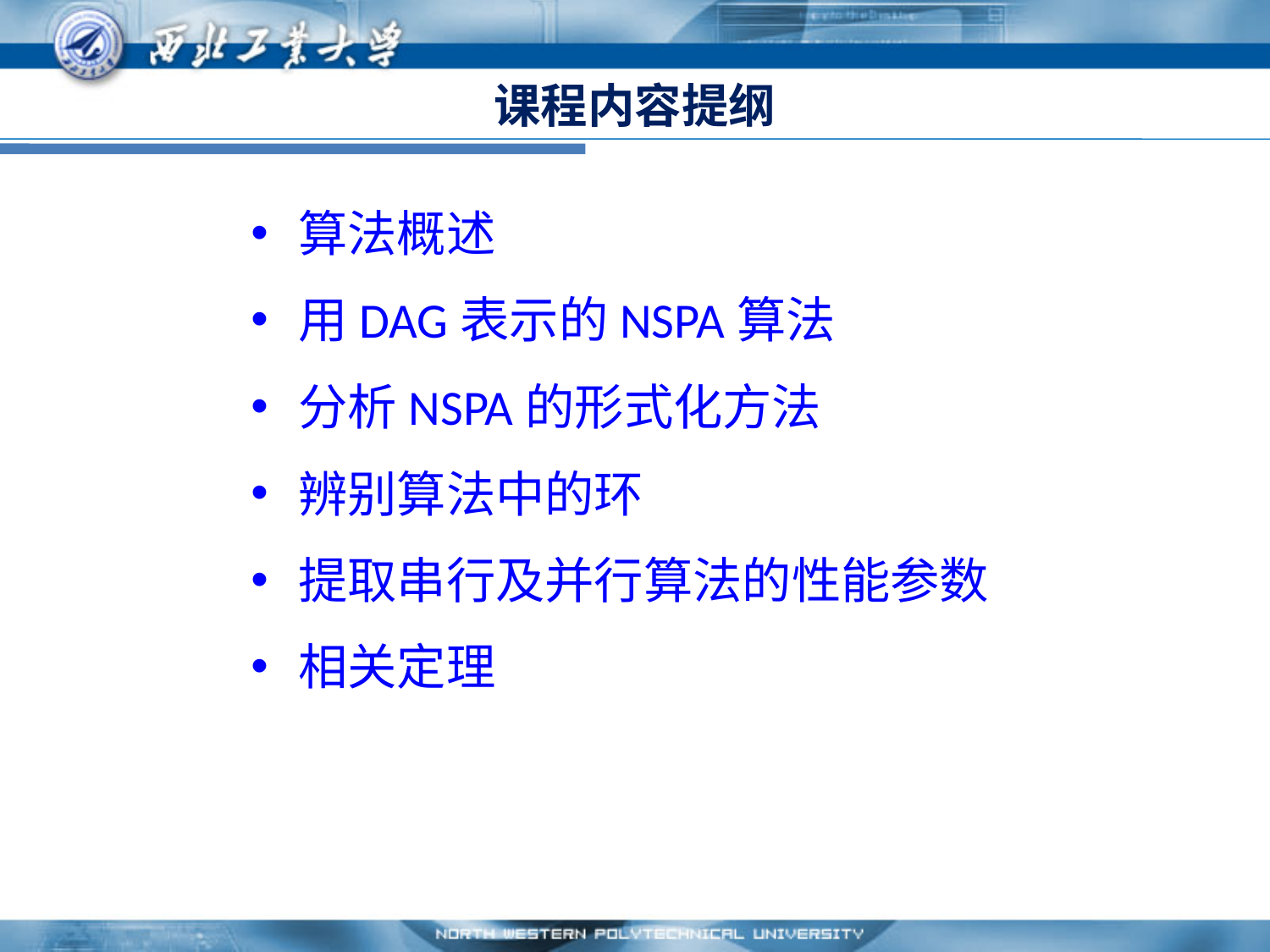

# 课程内容提纲
算法概述
用DAG表示的NSPA算法
分析NSPA的形式化方法
辨别算法中的环
提取串行及并行算法的性能参数
相关定理